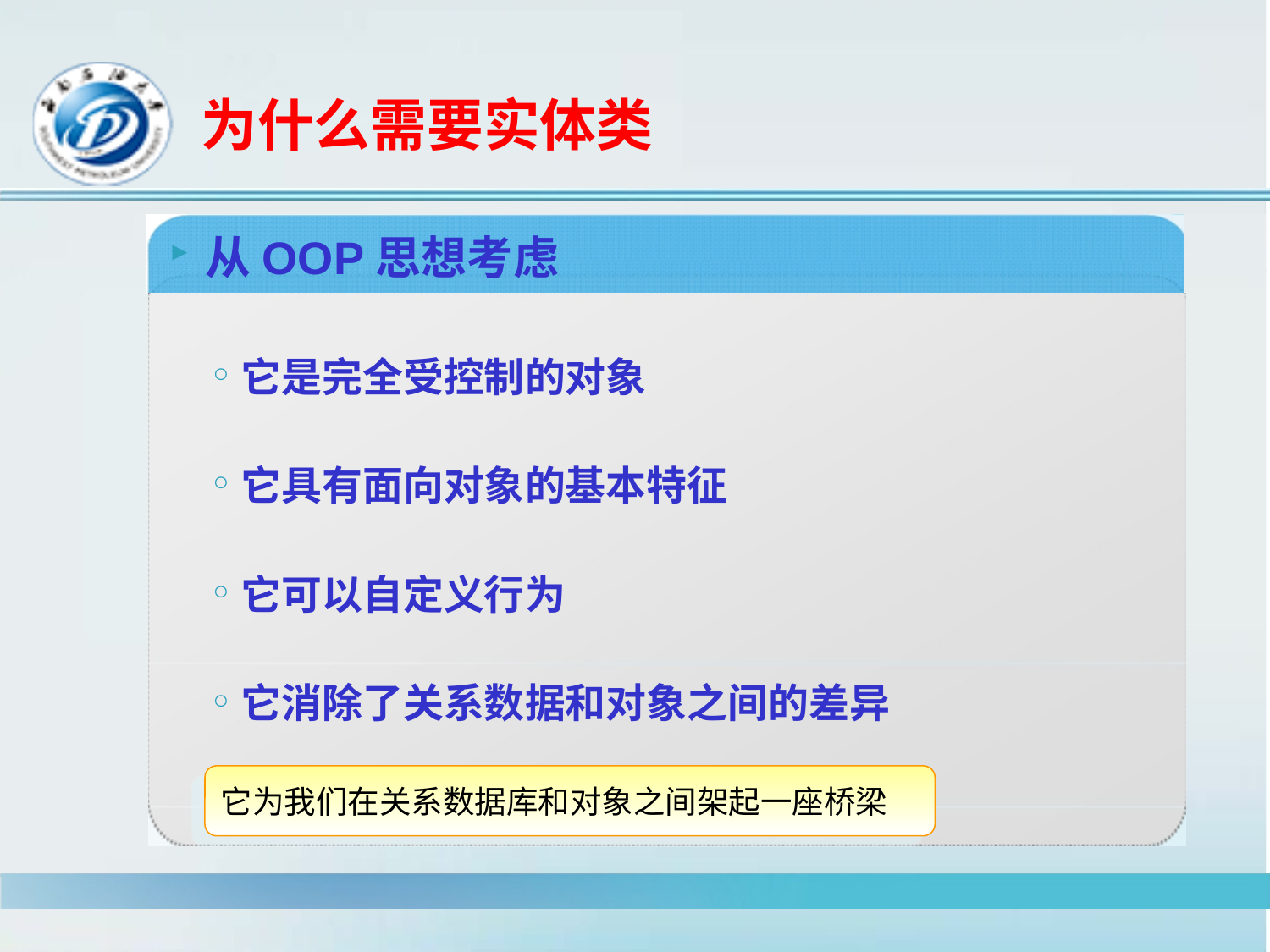

# 为什么需要实体类
从OOP思想考虑

它是完全受控制的对象

它具有面向对象的基本特征

它可以自定义行为

它消除了关系数据和对象之间的差异
它为我们在关系数据库和对象之间架起一座桥梁